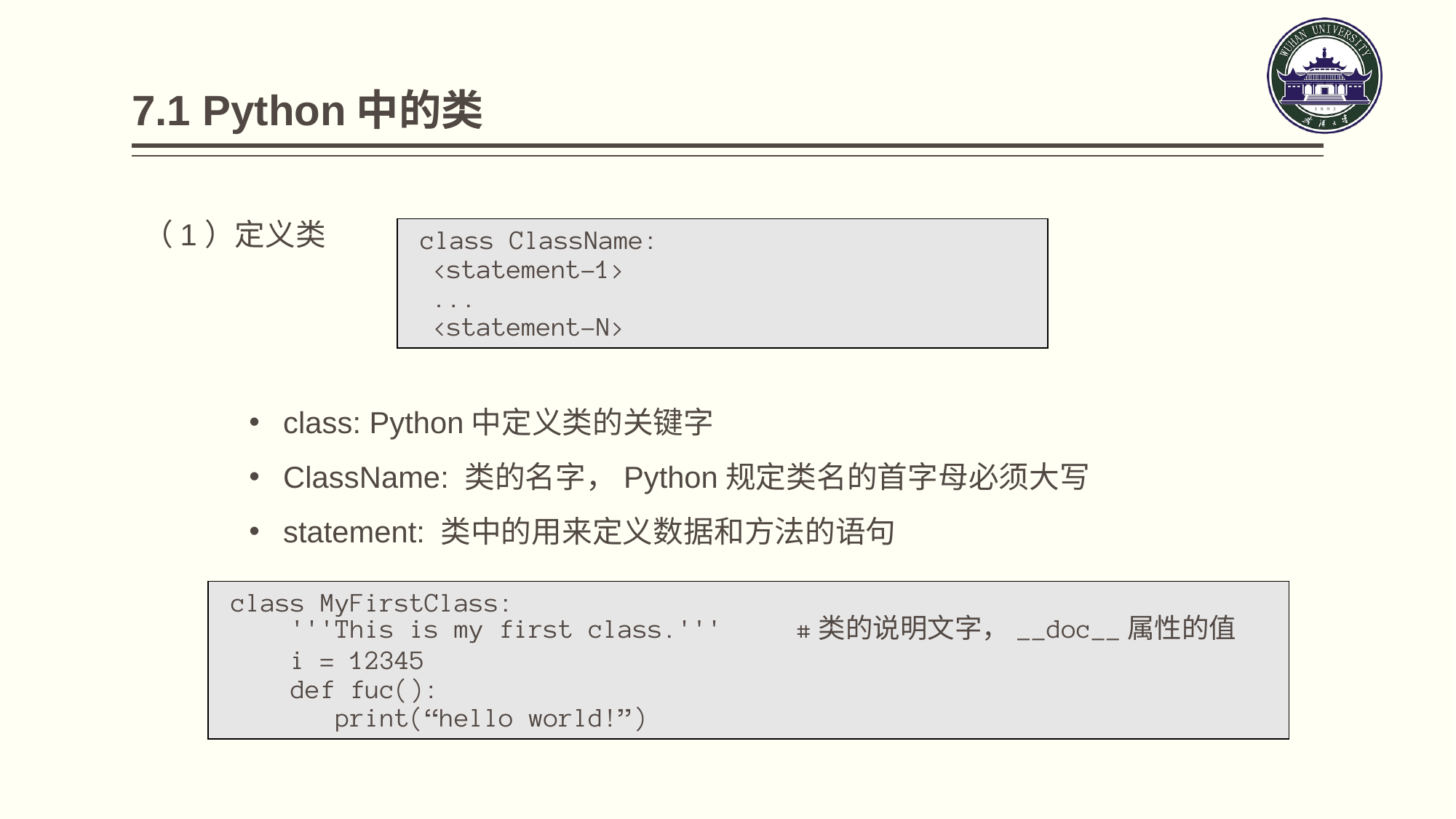

# 7.1 Python中的类
（1）定义类

| class ClassName: <statement-1> ... <statement-N> |
| --- |
class: Python中定义类的关键字
ClassName: 类的名字，Python规定类名的首字母必须大写
statement: 类中的用来定义数据和方法的语句
| class MyFirstClass: '''This is my first class.''' #类的说明文字，\_\_doc\_\_属性的值 i = 12345 def fuc(): print(“hello world!”) |
| --- |